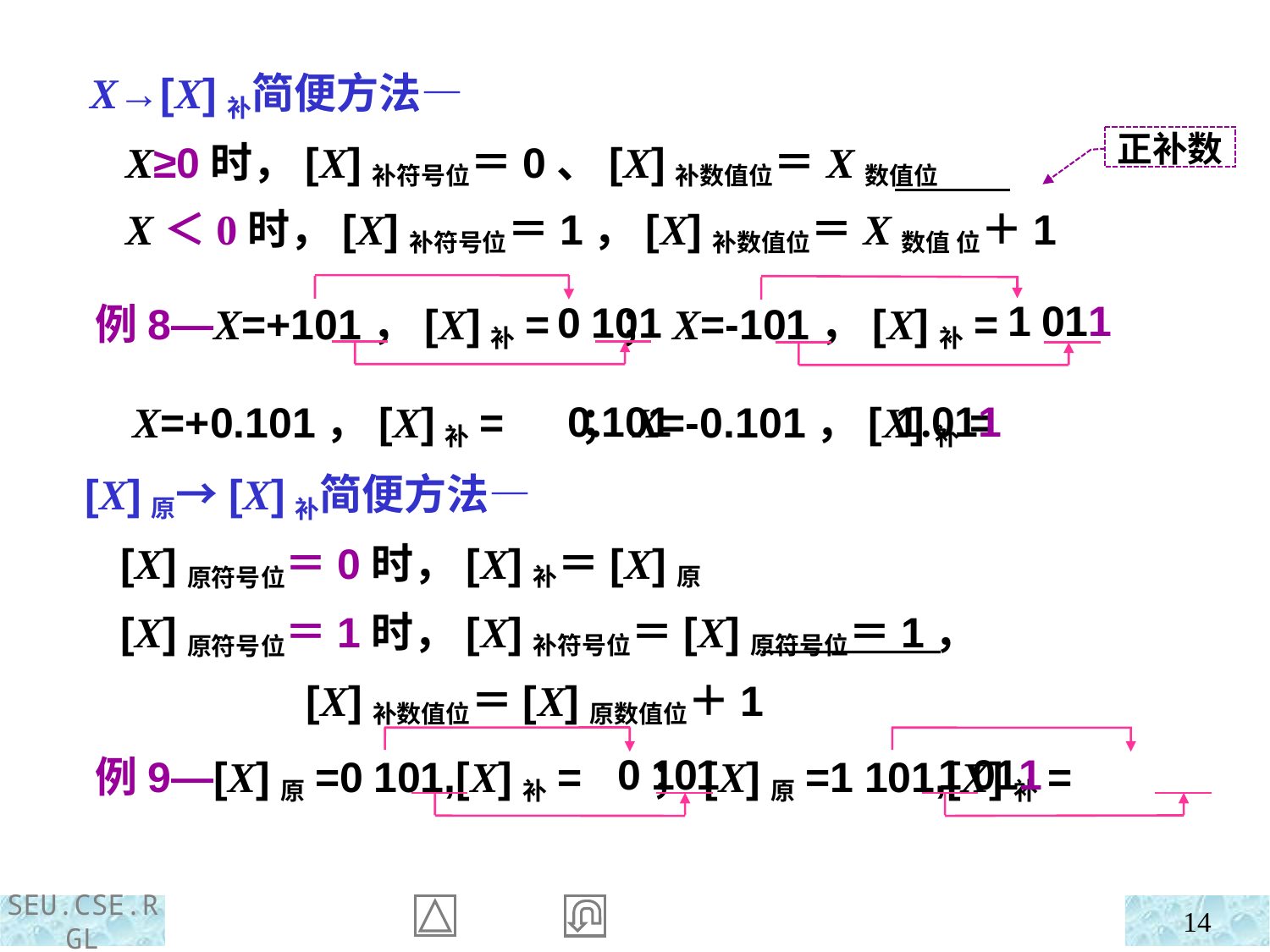

X→[X]补简便方法—
       X≥0时，[X]补符号位＝0、[X]补数值位＝X数值位
       X＜0时，[X]补符号位＝1，[X]补数值位＝X数值 位＋1

正补数

1 011

0 101
     例8—X=+101，[X]补=     ；X=-101，[X]补=
        X=+0.101，[X]补=      ；X=-0.101，[X]补=
0.101                   1.011
    [X]原→[X]补简便方法—
       [X]原符号位＝0时，[X]补＝[X]原
       [X]原符号位＝1时，[X]补符号位＝[X]原符号位＝1，
                       [X]补数值位＝[X]原数值位＋1

0 101                    1 011
     例9—[X]原=0 101,[X]补=     ；[X]原=1 101,[X]补=

14